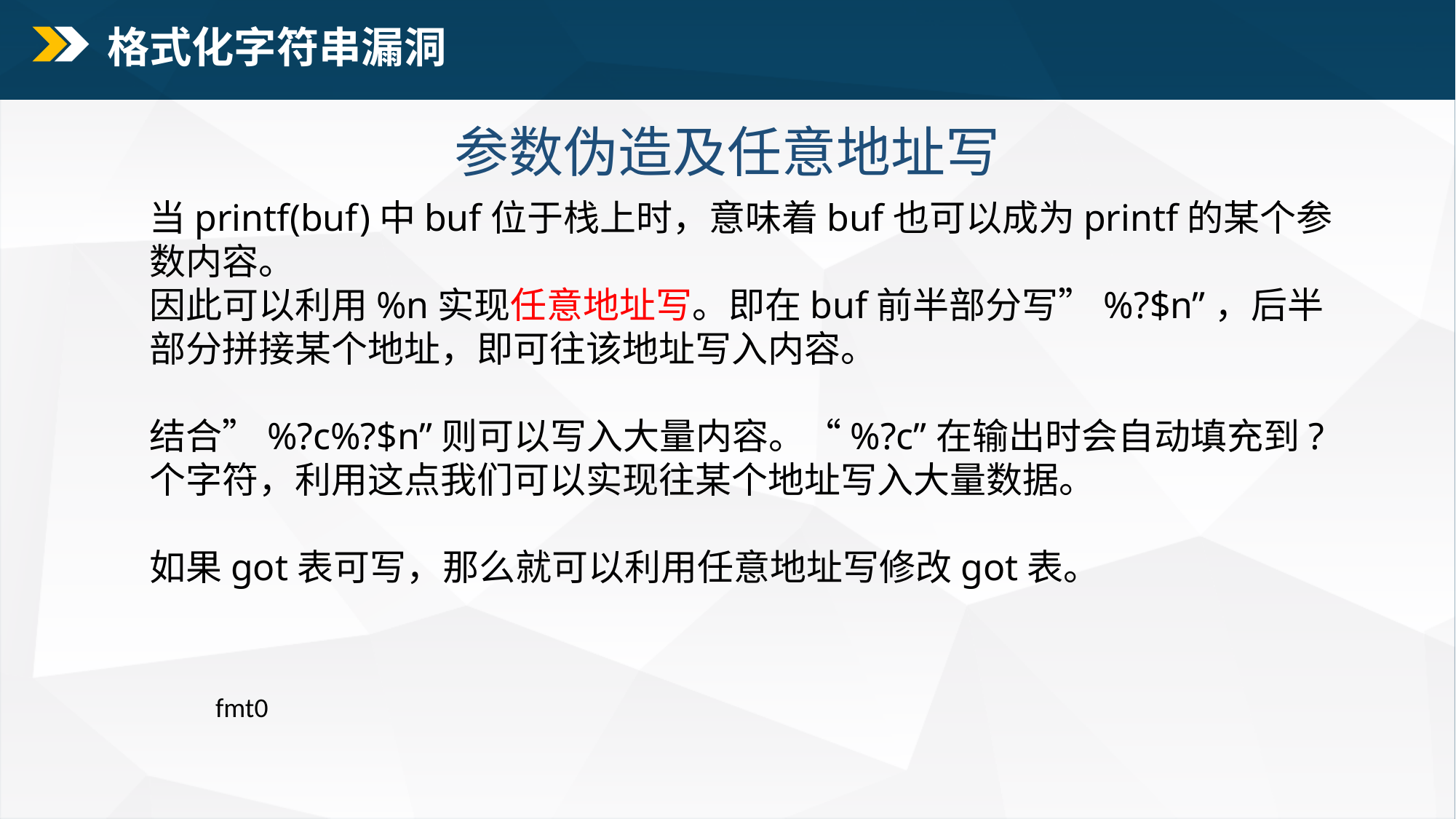

格式化字符串漏洞

参数伪造及任意地址写
当printf(buf)中buf位于栈上时，意味着buf也可以成为printf的某个参数内容。
因此可以利用%n实现任意地址写。即在buf前半部分写”%?$n”，后半部分拼接某个地址，即可往该地址写入内容。

结合”%?c%?$n”则可以写入大量内容。“%?c”在输出时会自动填充到?个字符，利用这点我们可以实现往某个地址写入大量数据。

如果got表可写，那么就可以利用任意地址写修改got表。

fmt0